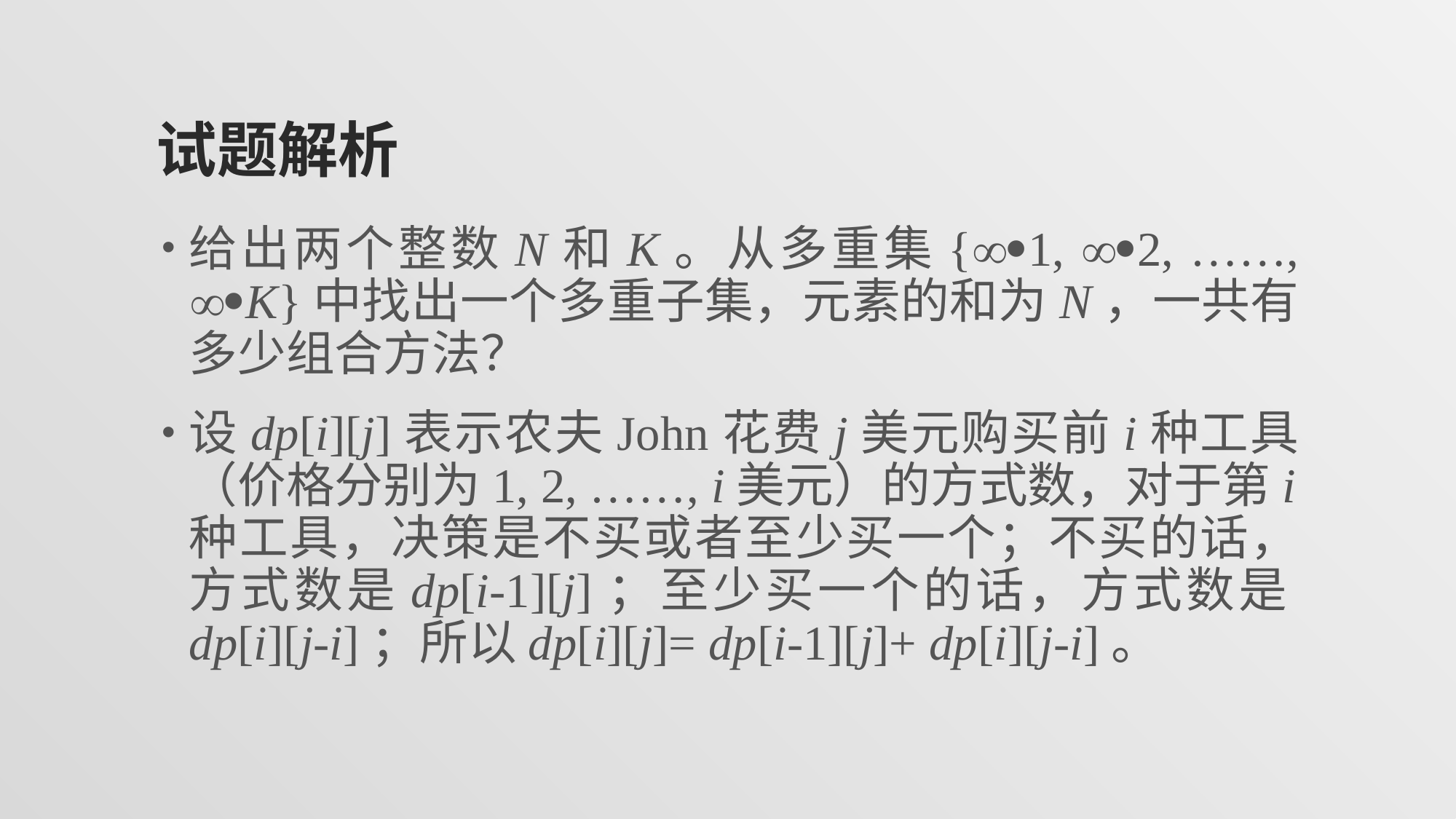

# 试题解析
给出两个整数N和K。从多重集{∞•1, ∞•2, ……, ∞•K}中找出一个多重子集，元素的和为N，一共有多少组合方法？
设dp[i][j]表示农夫John花费j美元购买前i种工具（价格分别为1, 2, ……, i美元）的方式数，对于第i种工具，决策是不买或者至少买一个；不买的话，方式数是dp[i-1][j]；至少买一个的话，方式数是dp[i][j-i]；所以dp[i][j]= dp[i-1][j]+ dp[i][j-i]。